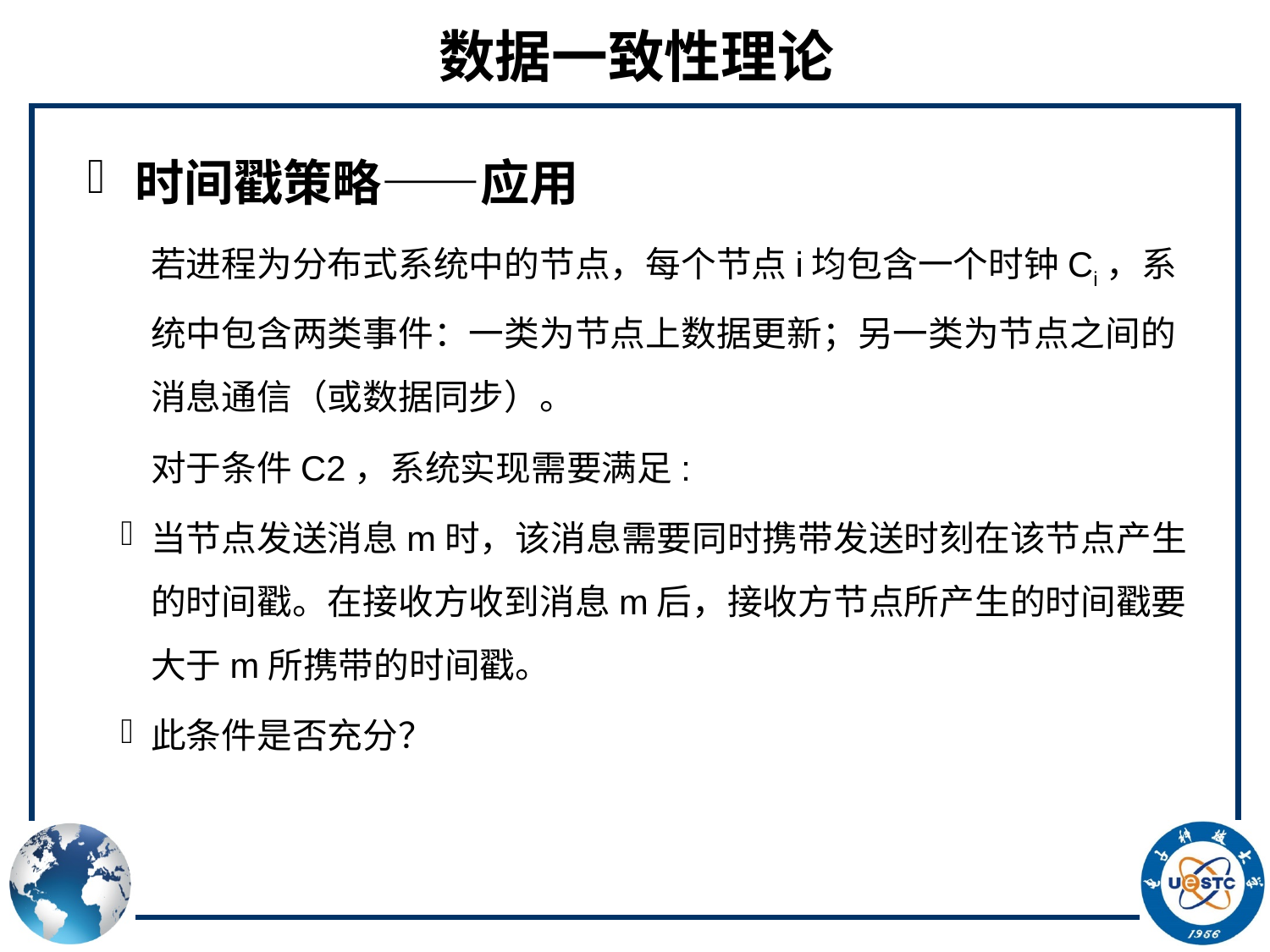

# 数据一致性理论
时间戳策略——应用
若进程为分布式系统中的节点，每个节点i均包含一个时钟Ci，系统中包含两类事件：一类为节点上数据更新；另一类为节点之间的消息通信（或数据同步）。
对于条件C2，系统实现需要满足:
当节点发送消息m时，该消息需要同时携带发送时刻在该节点产生的时间戳。在接收方收到消息m后，接收方节点所产生的时间戳要大于m所携带的时间戳。
此条件是否充分？